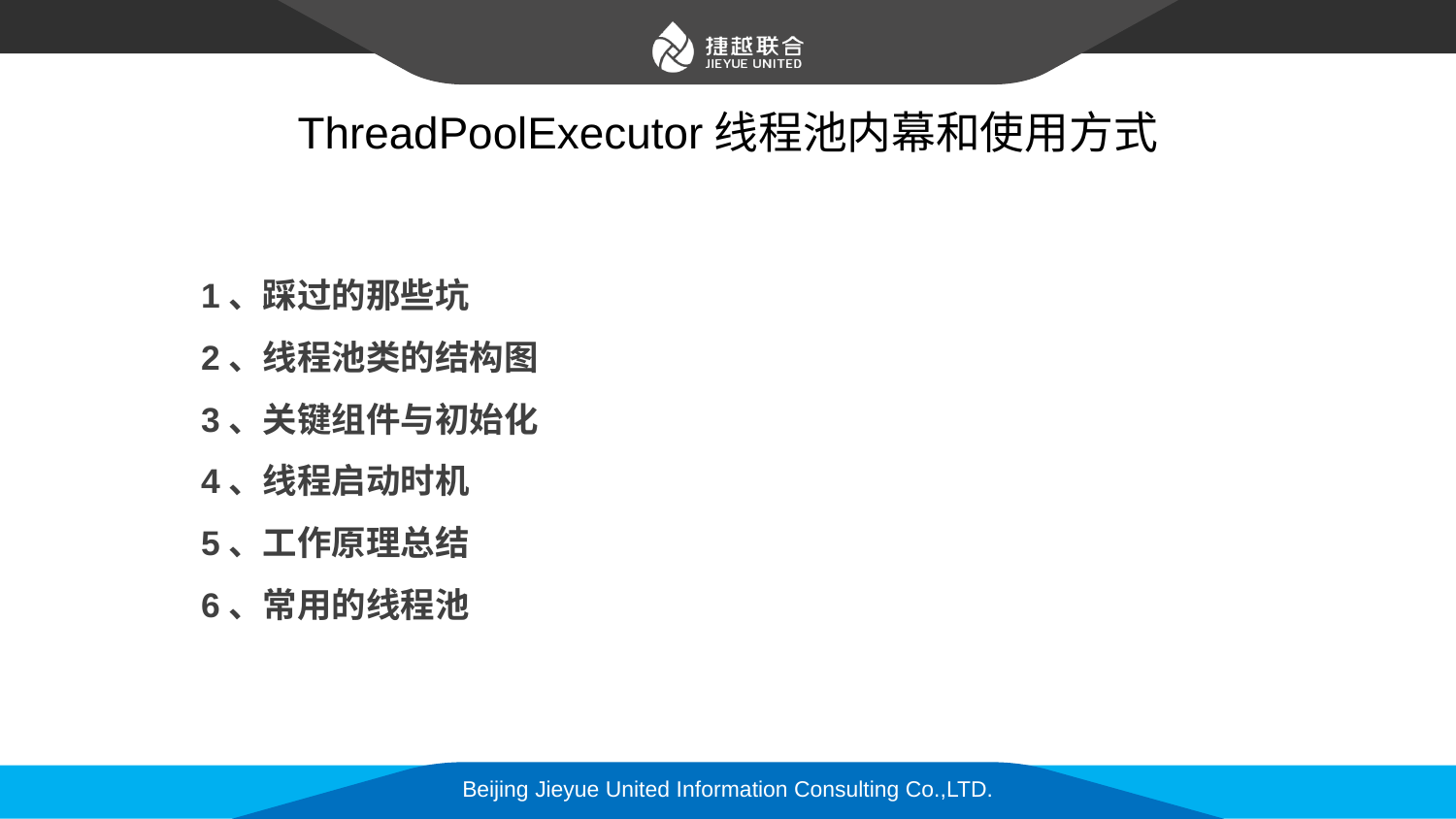

# ThreadPoolExecutor线程池内幕和使用方式
1、踩过的那些坑
2、线程池类的结构图
3、关键组件与初始化
4、线程启动时机
5、工作原理总结
6、常用的线程池